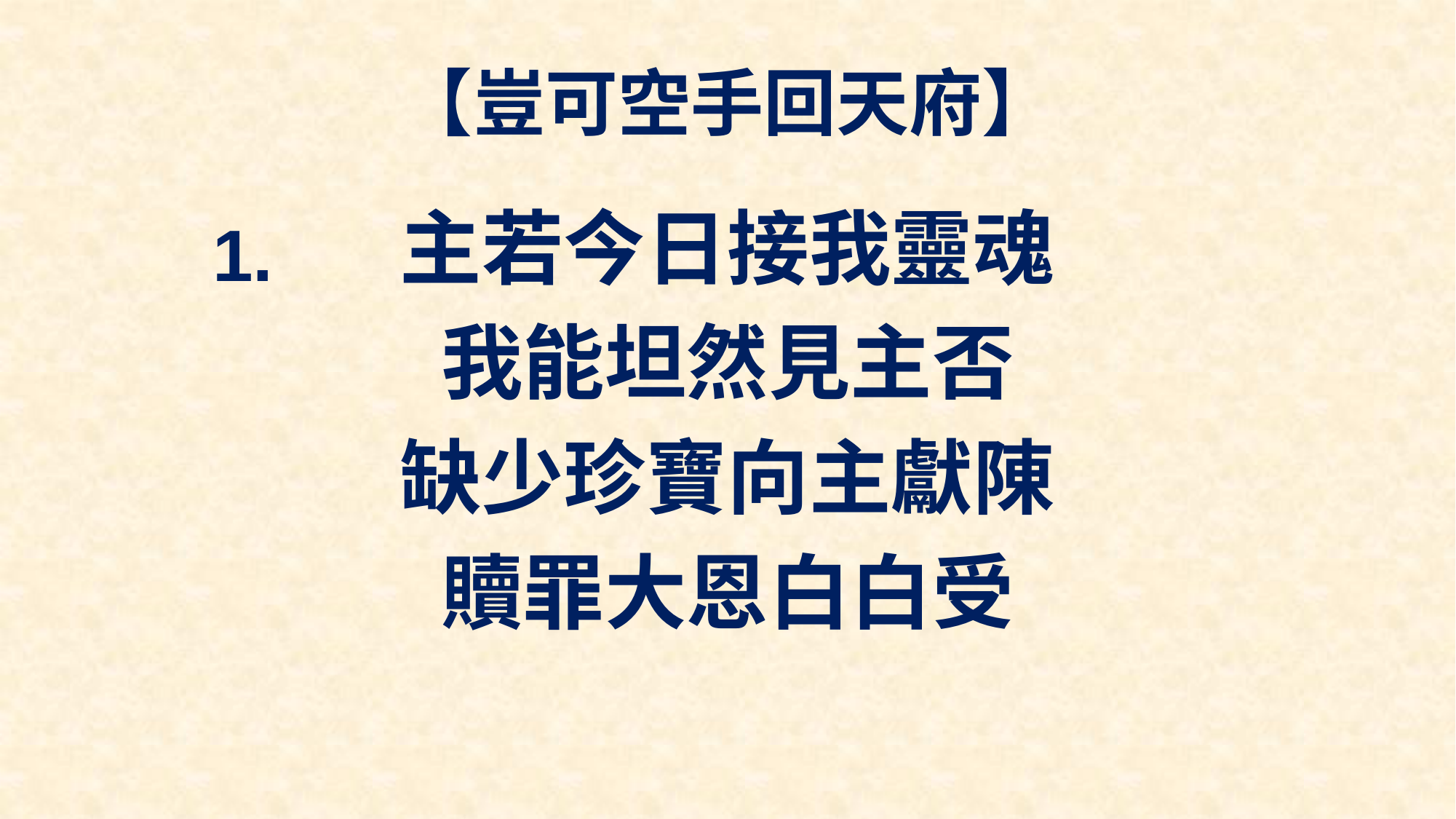

# 【豈可空手回天府】
主若今日接我靈魂
我能坦然見主否
缺少珍寶向主獻陳
贖罪大恩白白受
1.